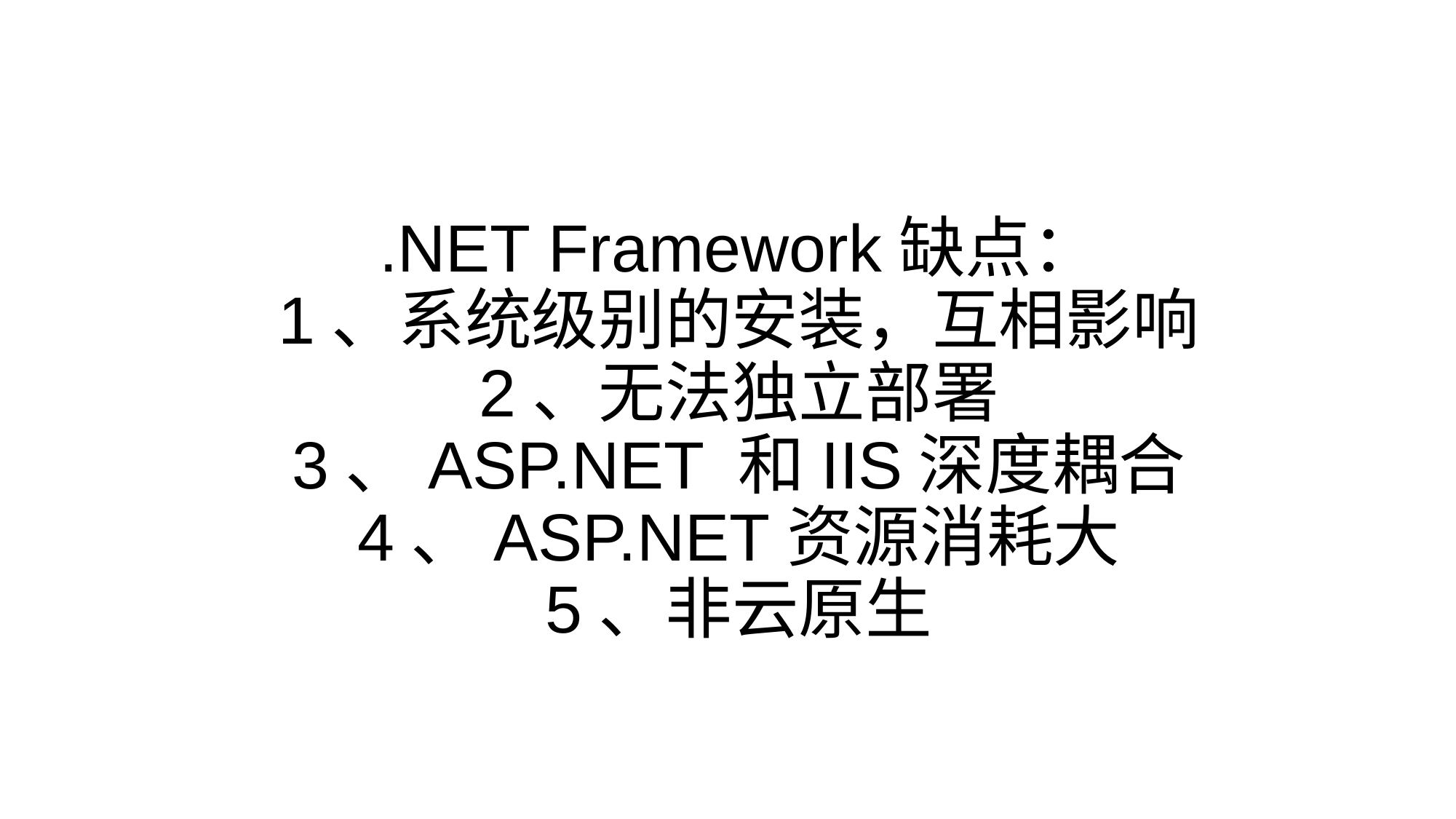

# .NET Framework缺点： 1、系统级别的安装，互相影响 2、无法独立部署 3、ASP.NET 和IIS深度耦合 4、ASP.NET资源消耗大 5、非云原生